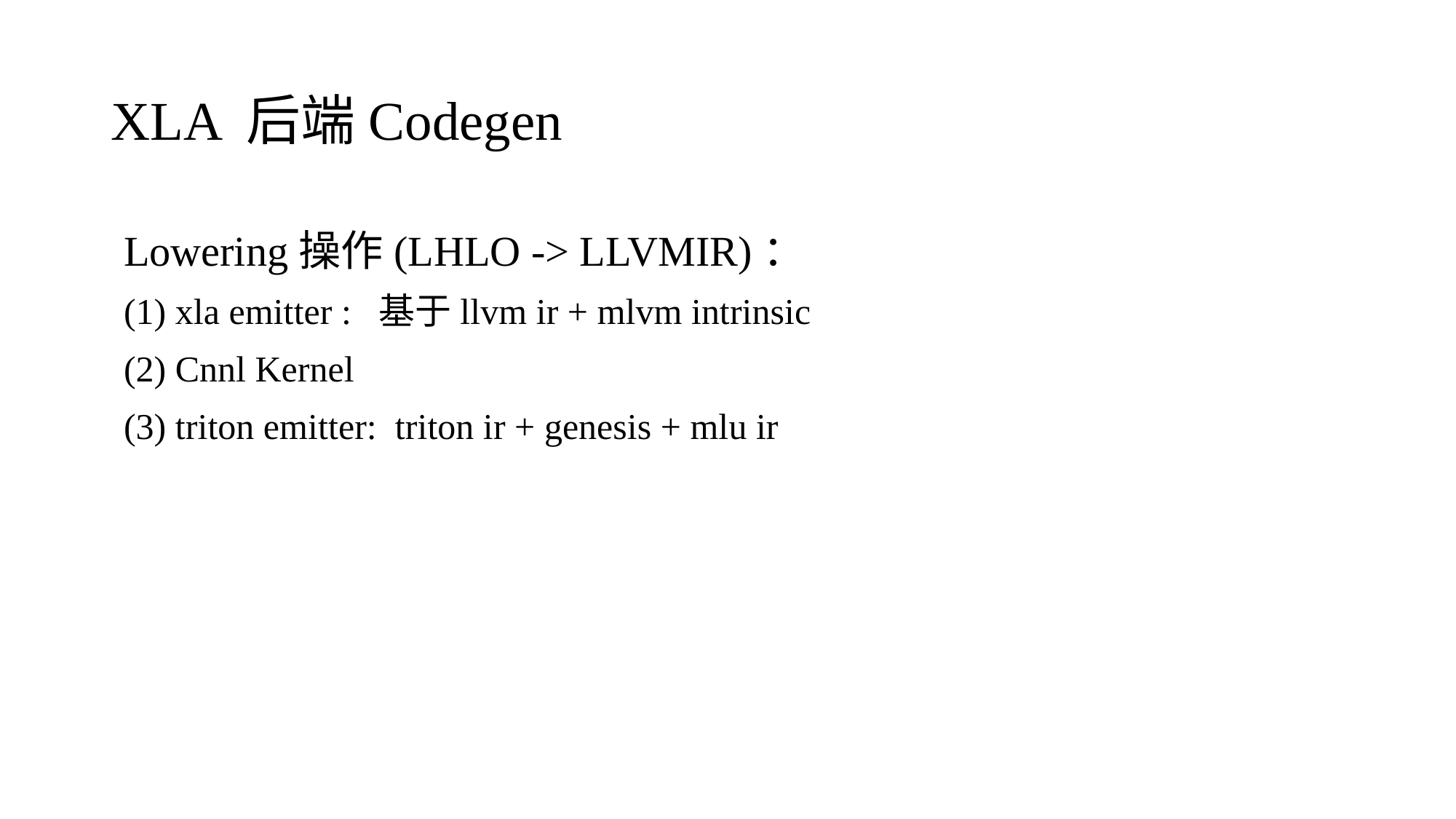

XLA 后端Codegen
Lowering操作(LHLO -> LLVMIR)：
(1) xla emitter :  基于llvm ir + mlvm intrinsic
(2) Cnnl Kernel
(3) triton emitter:  triton ir + genesis + mlu ir